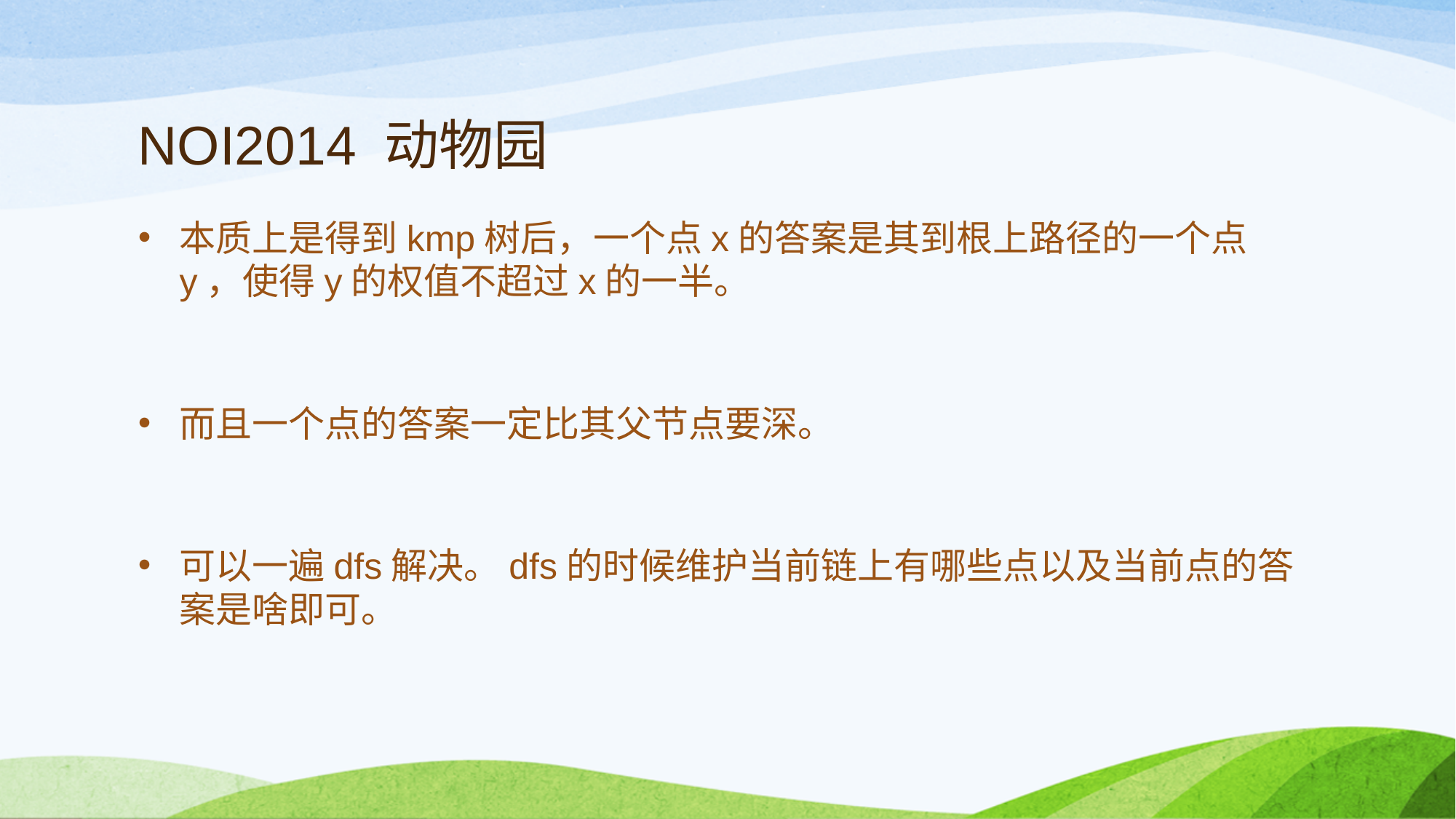

# NOI2014 动物园
本质上是得到kmp树后，一个点x的答案是其到根上路径的一个点y，使得y的权值不超过x的一半。

而且一个点的答案一定比其父节点要深。

可以一遍dfs解决。dfs的时候维护当前链上有哪些点以及当前点的答案是啥即可。